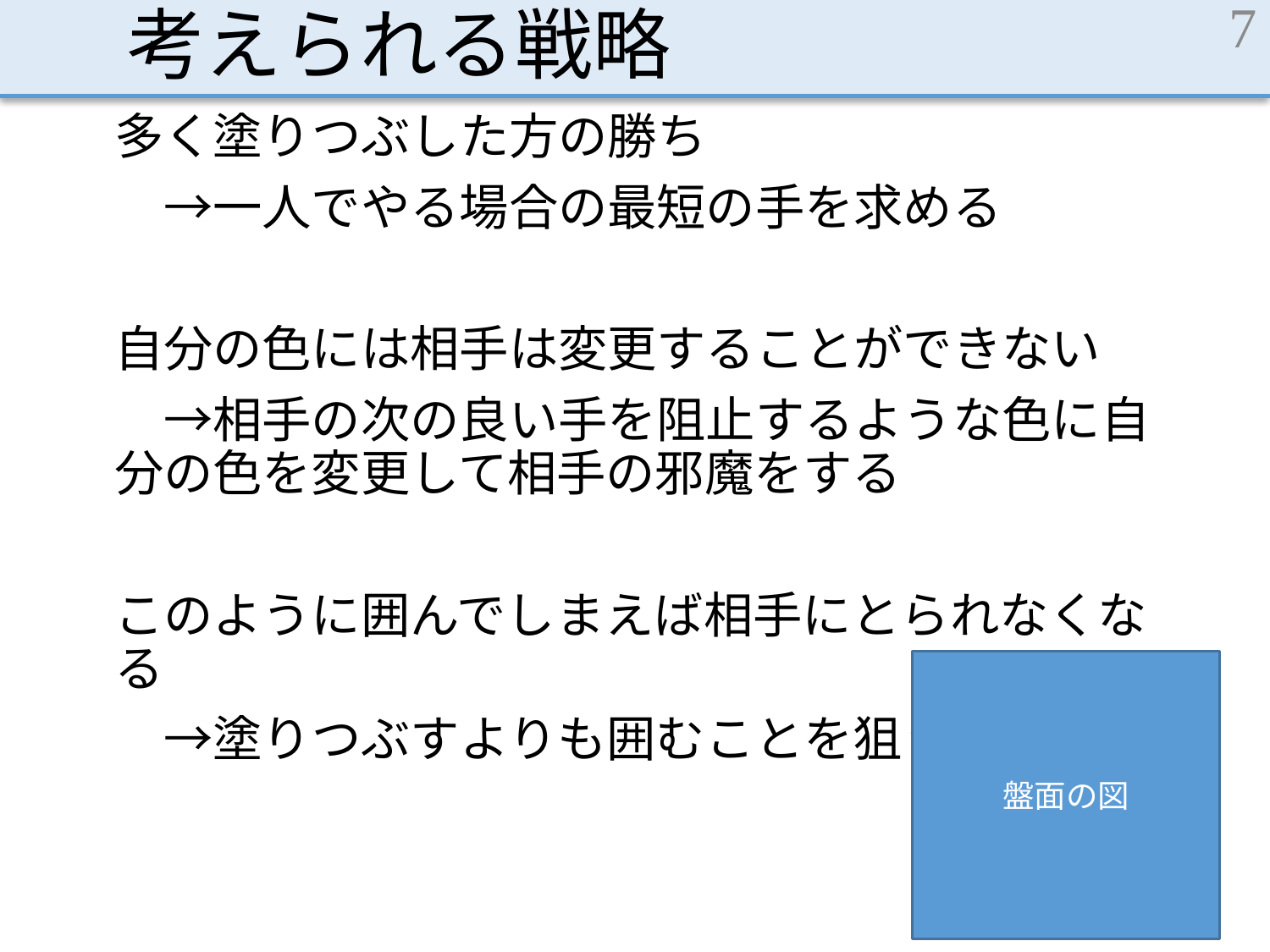

# 考えられる戦略
7
多く塗りつぶした方の勝ち
　→一人でやる場合の最短の手を求める

自分の色には相手は変更することができない
　→相手の次の良い手を阻止するような色に自分の色を変更して相手の邪魔をする

このように囲んでしまえば相手にとられなくなる
　→塗りつぶすよりも囲むことを狙う

盤面の図